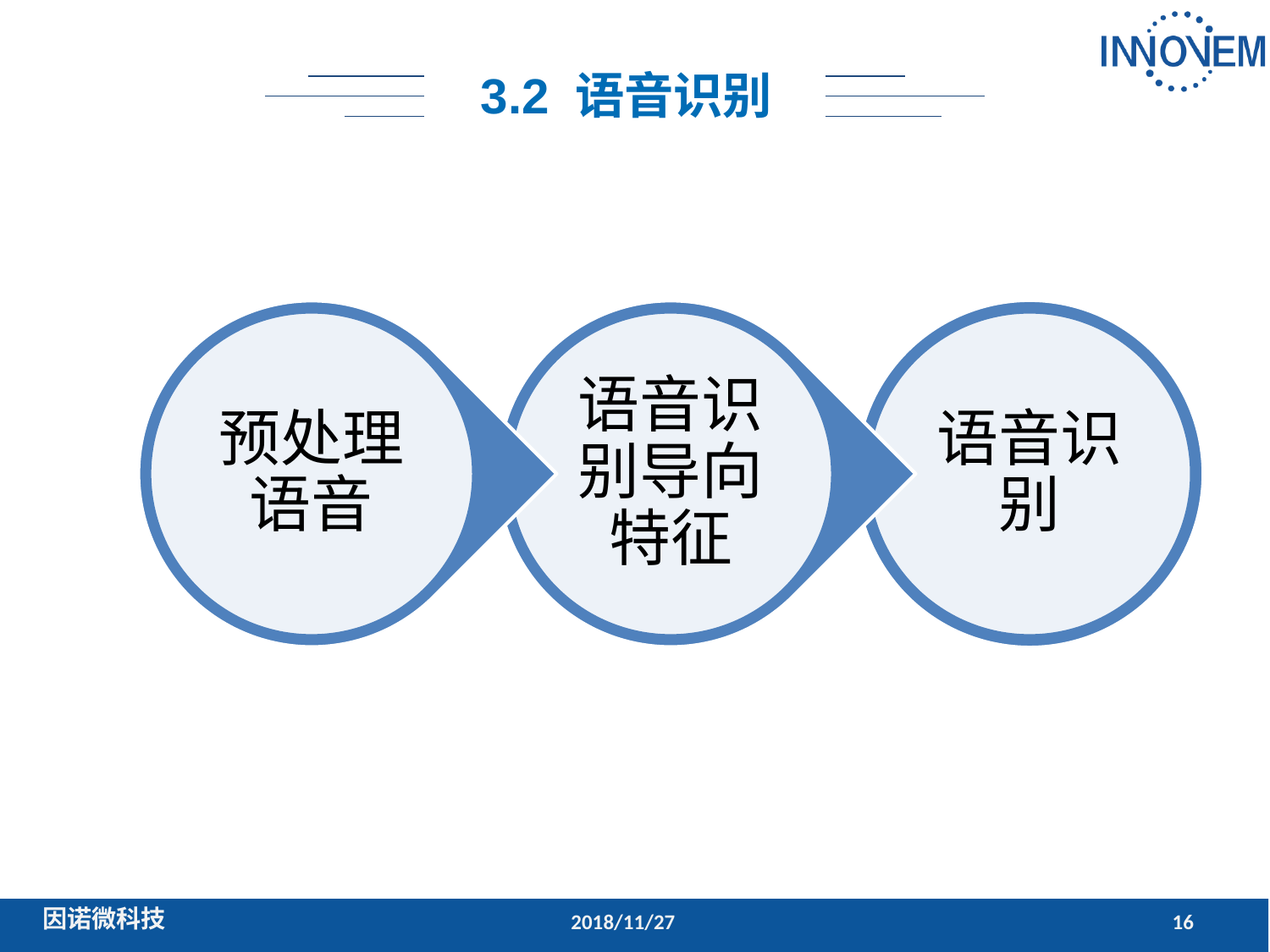

3.2 语音识别
语音识别

语音识别导向特征

预处理语音

2018/11/27
16